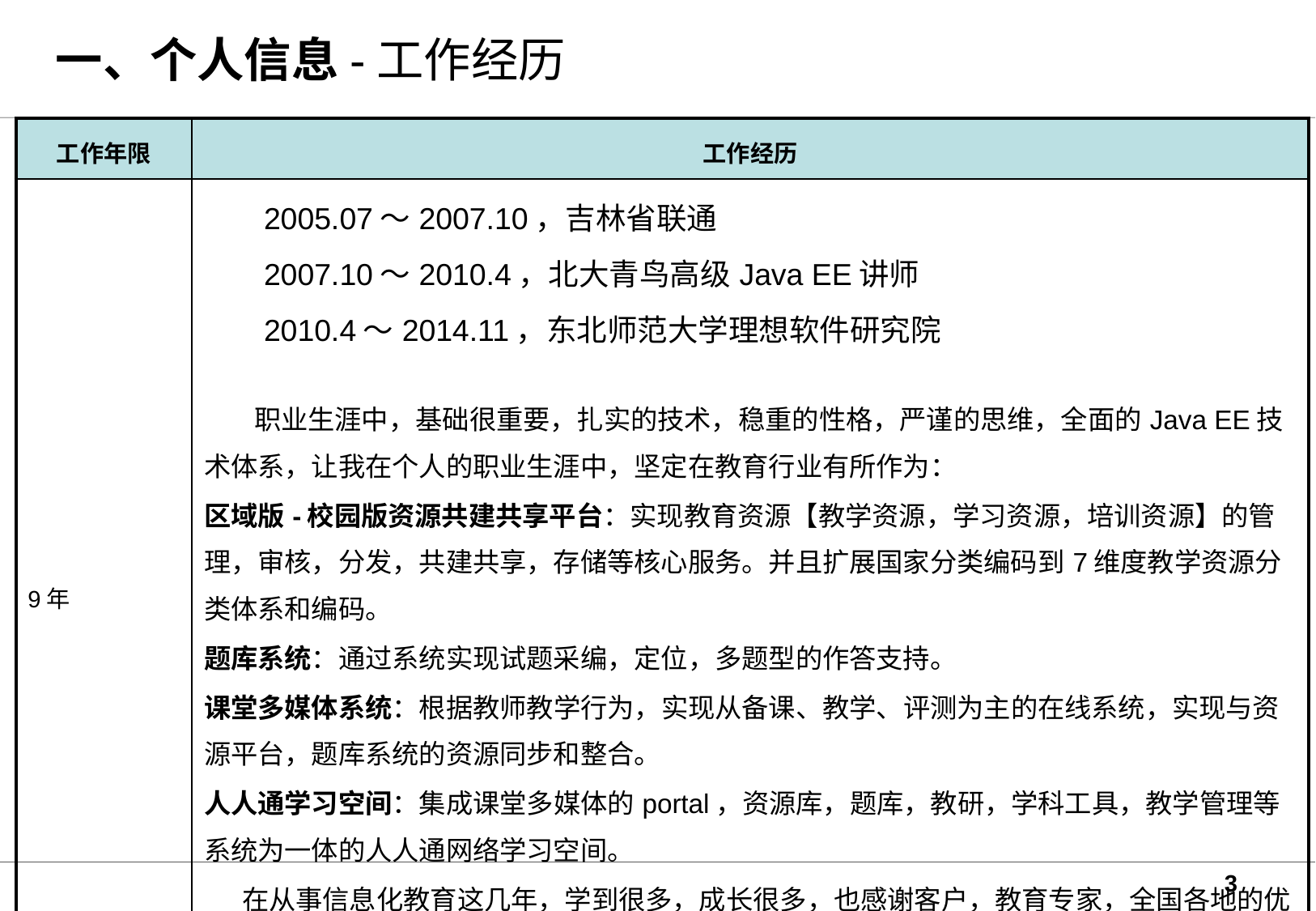

# 一、个人信息-工作经历
| 工作年限 | 工作经历 |
| --- | --- |
| 9年 | 2005.07～2007.10，吉林省联通 2007.10～2010.4，北大青鸟高级Java EE讲师 2010.4～2014.11，东北师范大学理想软件研究院 职业生涯中，基础很重要，扎实的技术，稳重的性格，严谨的思维，全面的Java EE技术体系，让我在个人的职业生涯中，坚定在教育行业有所作为： 区域版-校园版资源共建共享平台：实现教育资源【教学资源，学习资源，培训资源】的管理，审核，分发，共建共享，存储等核心服务。并且扩展国家分类编码到7维度教学资源分类体系和编码。 题库系统：通过系统实现试题采编，定位，多题型的作答支持。 课堂多媒体系统：根据教师教学行为，实现从备课、教学、评测为主的在线系统，实现与资源平台，题库系统的资源同步和整合。 人人通学习空间：集成课堂多媒体的portal，资源库，题库，教研，学科工具，教学管理等系统为一体的人人通网络学习空间。 在从事信息化教育这几年，学到很多，成长很多，也感谢客户，教育专家，全国各地的优秀老师的指导和提点。团队的核心研发人员14人。 |
3